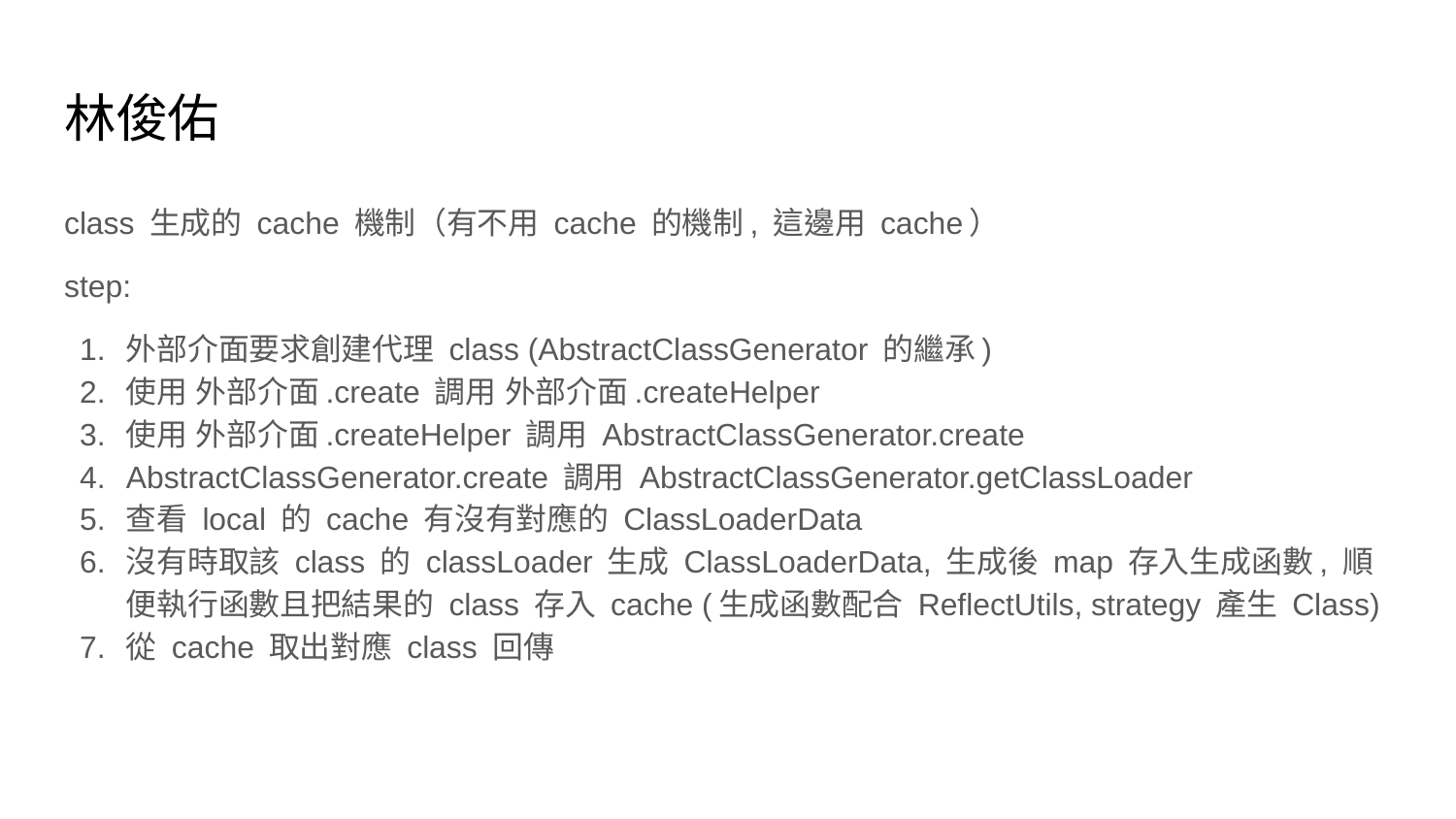

# 林俊佑
class 生成的 cache 機制（有不用 cache 的機制, 這邊用 cache）
step:
外部介面要求創建代理 class (AbstractClassGenerator 的繼承)
使用 外部介面.create 調用 外部介面.createHelper
使用 外部介面.createHelper 調用 AbstractClassGenerator.create
AbstractClassGenerator.create 調用 AbstractClassGenerator.getClassLoader
查看 local 的 cache 有沒有對應的 ClassLoaderData
沒有時取該 class 的 classLoader 生成 ClassLoaderData, 生成後 map 存入生成函數, 順便執行函數且把結果的 class 存入 cache (生成函數配合 ReflectUtils, strategy 產生 Class)
從 cache 取出對應 class 回傳